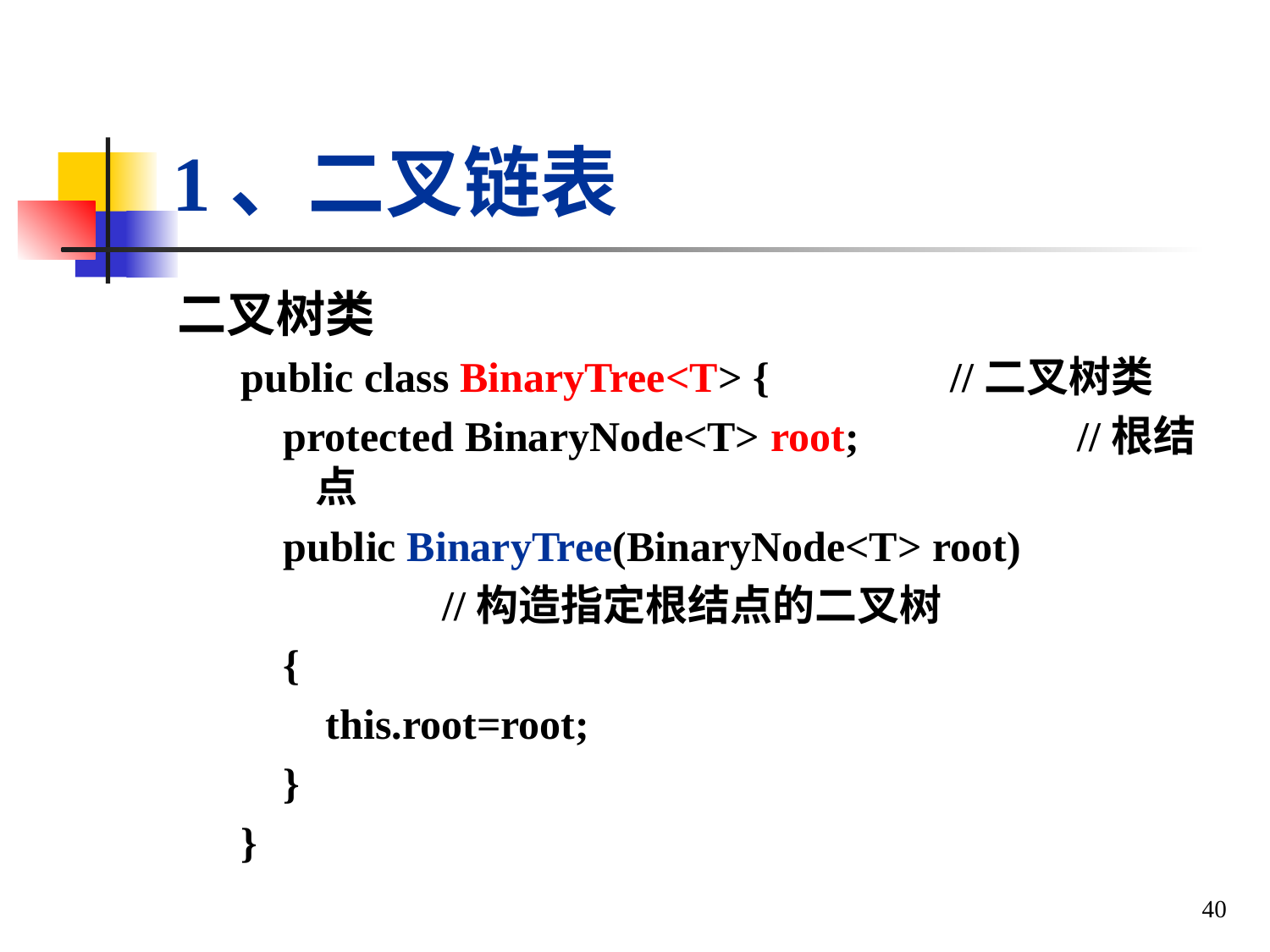

# 1、二叉链表
二叉树类
public class BinaryTree<T> {              	//二叉树类
    protected BinaryNode<T> root;         	//根结点
    public BinaryTree(BinaryNode<T> root)
                   //构造指定根结点的二叉树
    {
        this.root=root;
    }
}
40